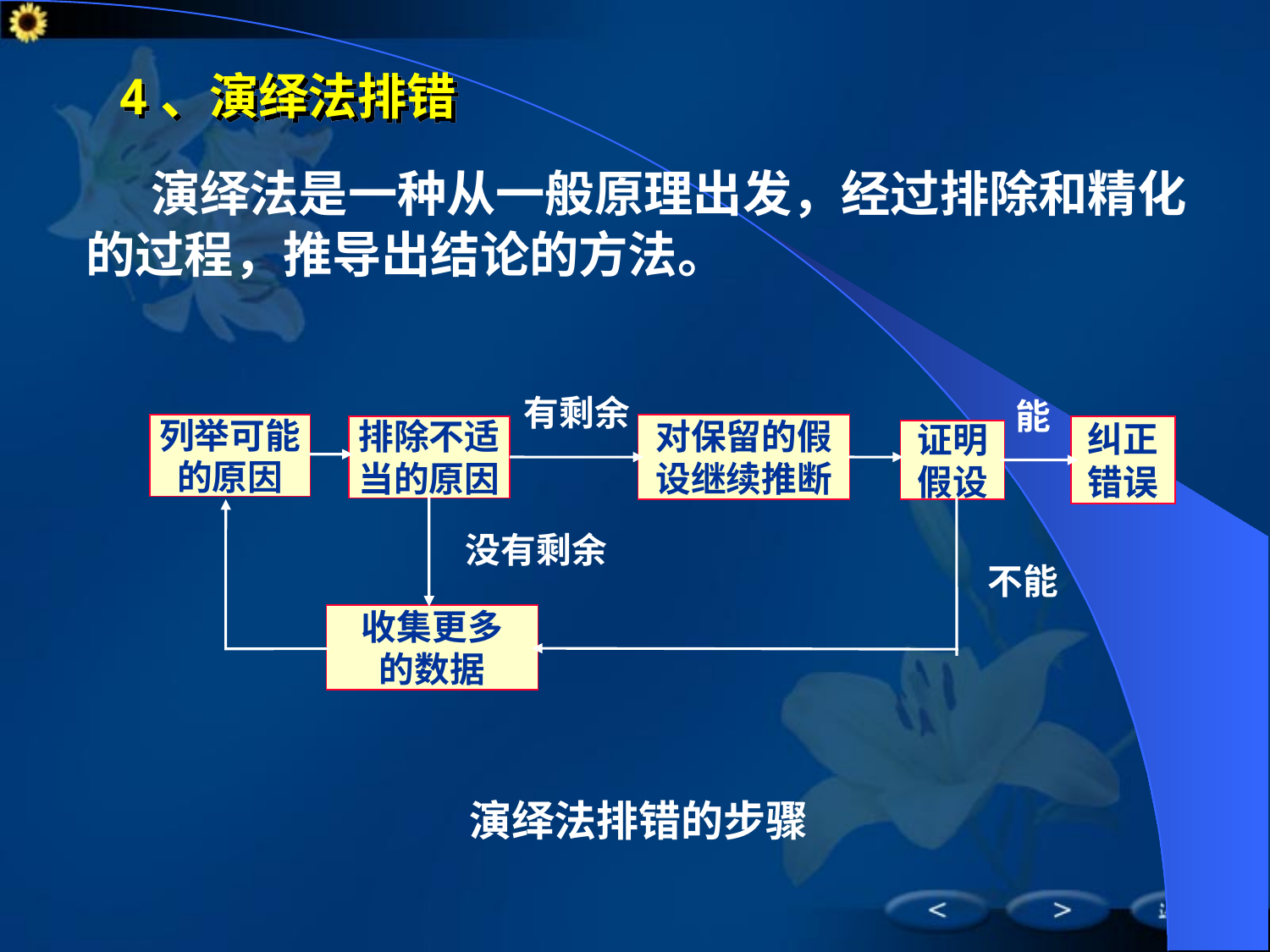

# 4、演绎法排错
    演绎法是一种从一般原理出发，经过排除和精化的过程，推导出结论的方法。
有剩余
能
对保留的假
设继续推断
列举可能
的原因
排除不适
当的原因
纠正
错误
证明
假设

没有剩余
不能
收集更多
的数据

演绎法排错的步骤